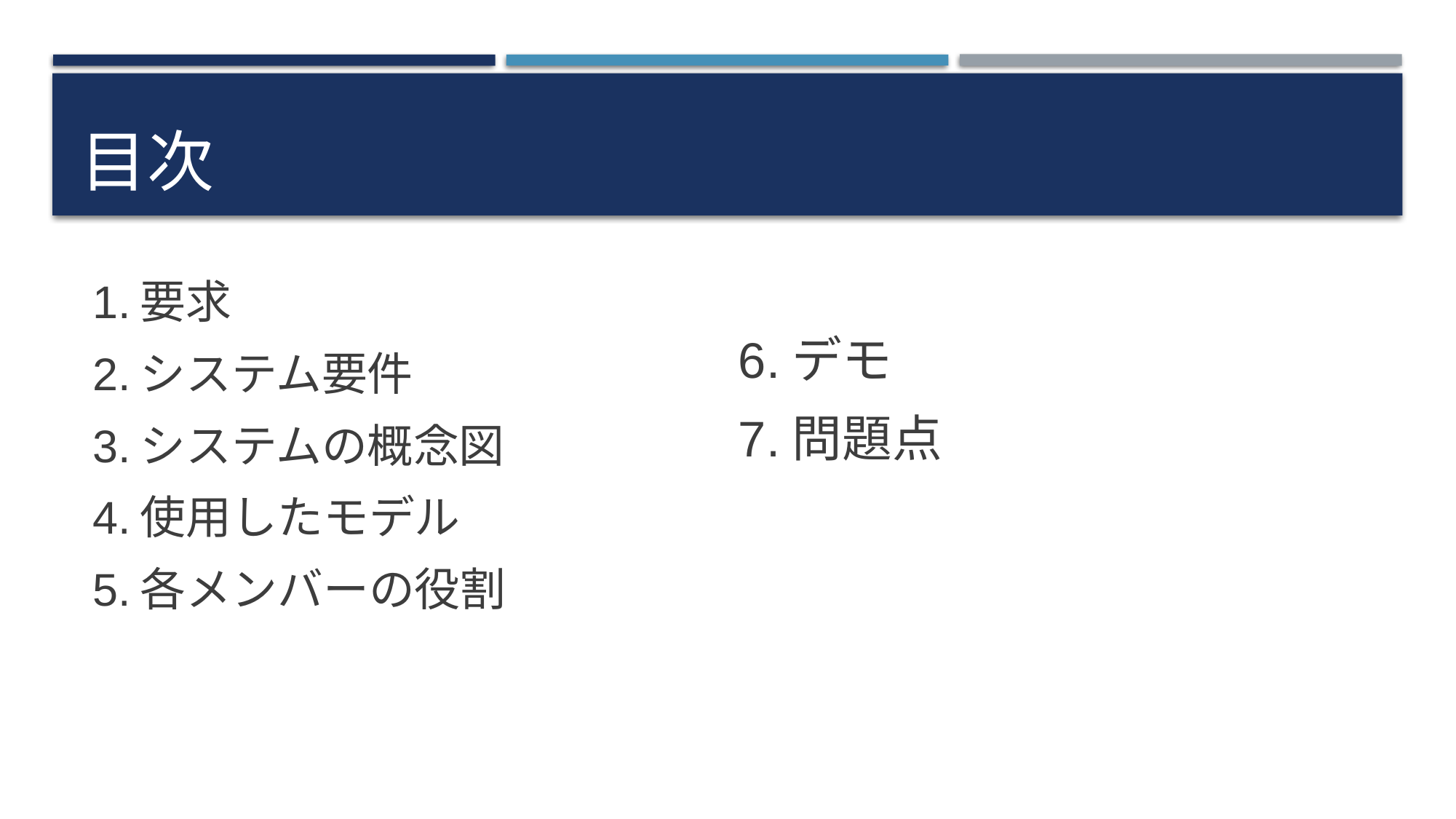

# 目次
1.要求
2.システム要件
3.システムの概念図
4.使用したモデル
5.各メンバーの役割

6.デモ
7.問題点